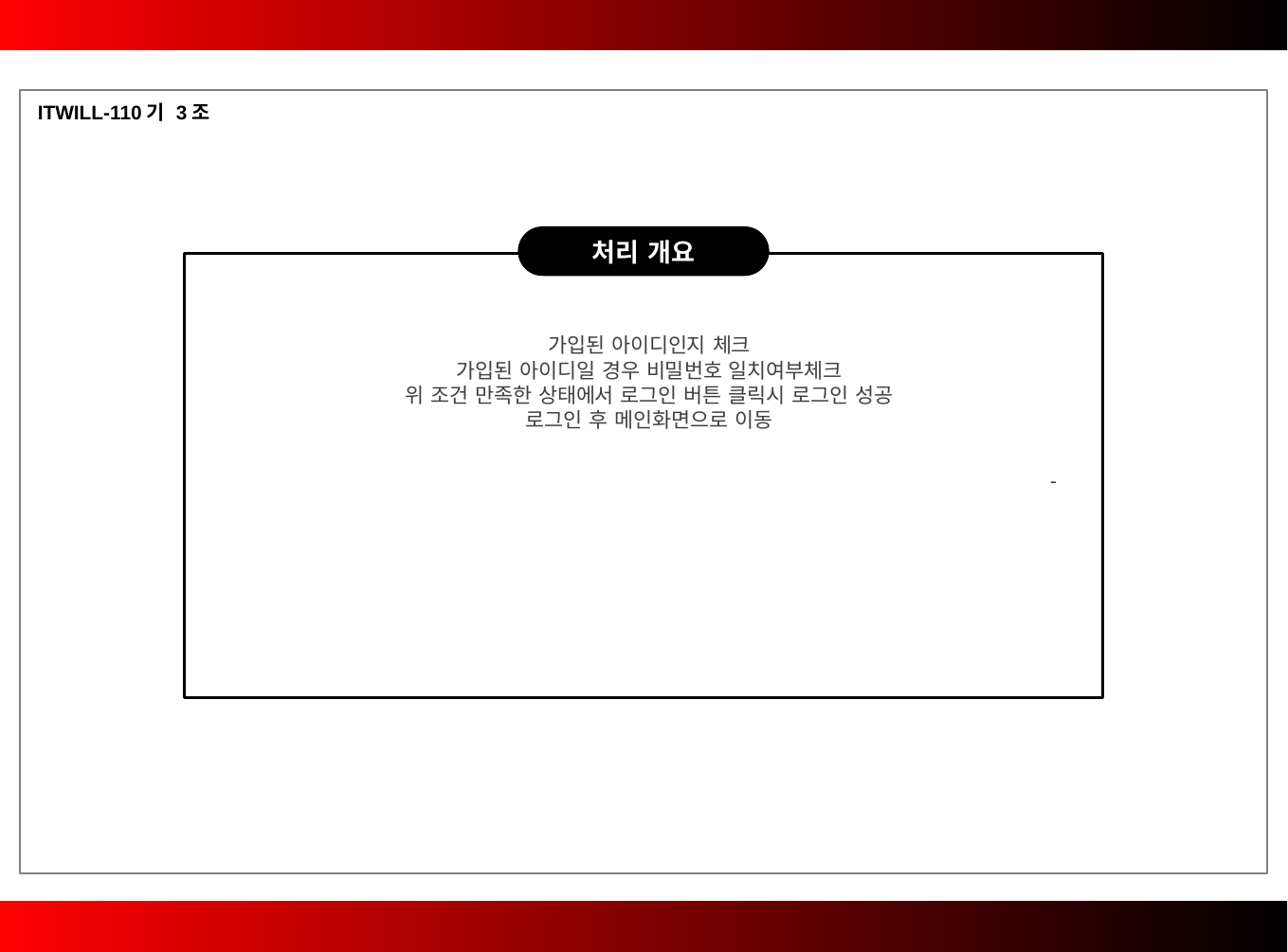

ITWILL-110기 3조
처리 개요

가입된 아이디인지 체크
가입된 아이디일 경우 비밀번호 일치여부체크
위 조건 만족한 상태에서 로그인 버튼 클릭시 로그인 성공
로그인 후 메인화면으로 이동
-